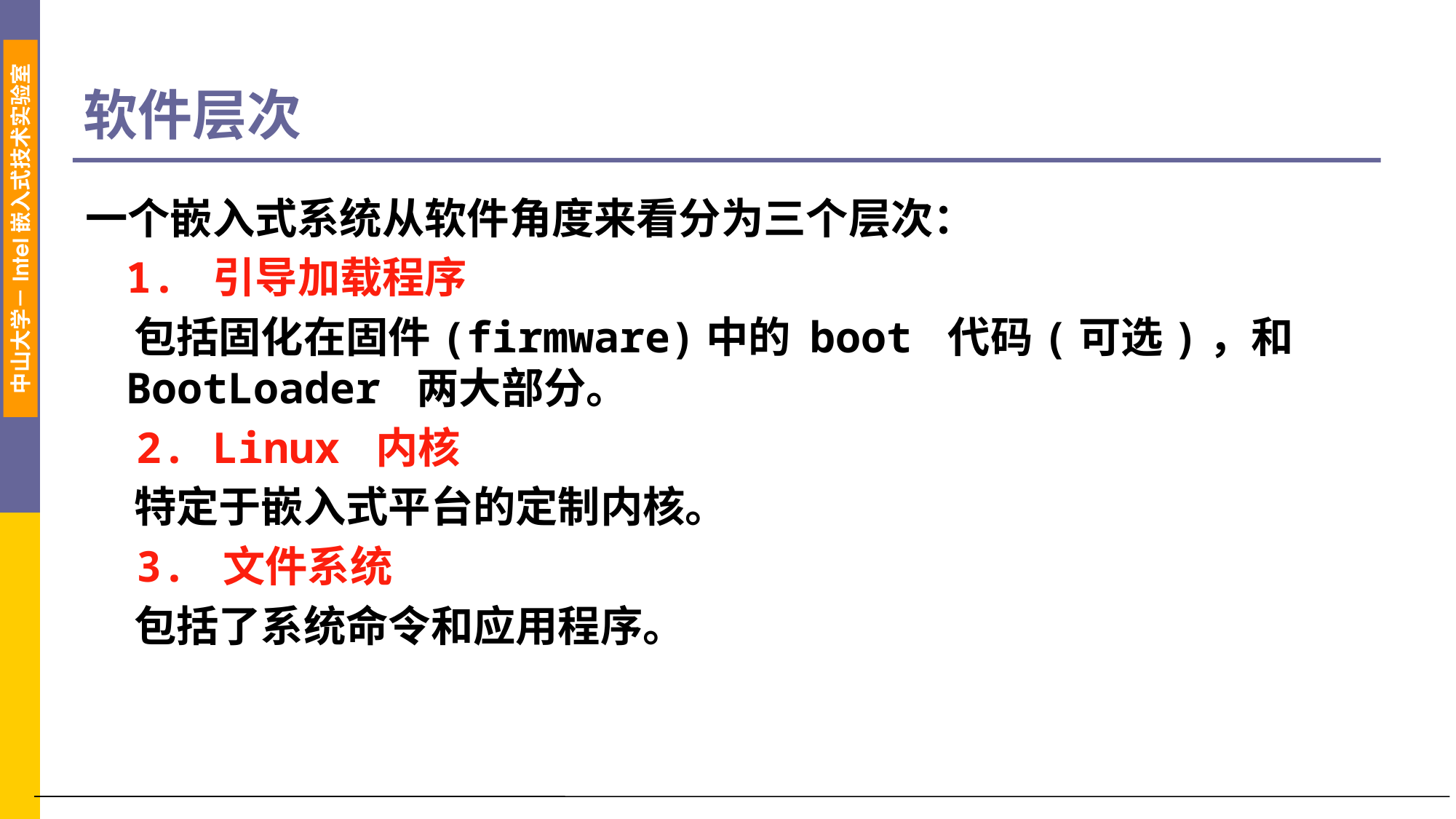

# 软件层次
一个嵌入式系统从软件角度来看分为三个层次：
	1. 引导加载程序
    包括固化在固件(firmware)中的 boot 代码(可选)，和 BootLoader 两大部分。
  2. Linux 内核
    特定于嵌入式平台的定制内核。
  3. 文件系统
    包括了系统命令和应用程序。